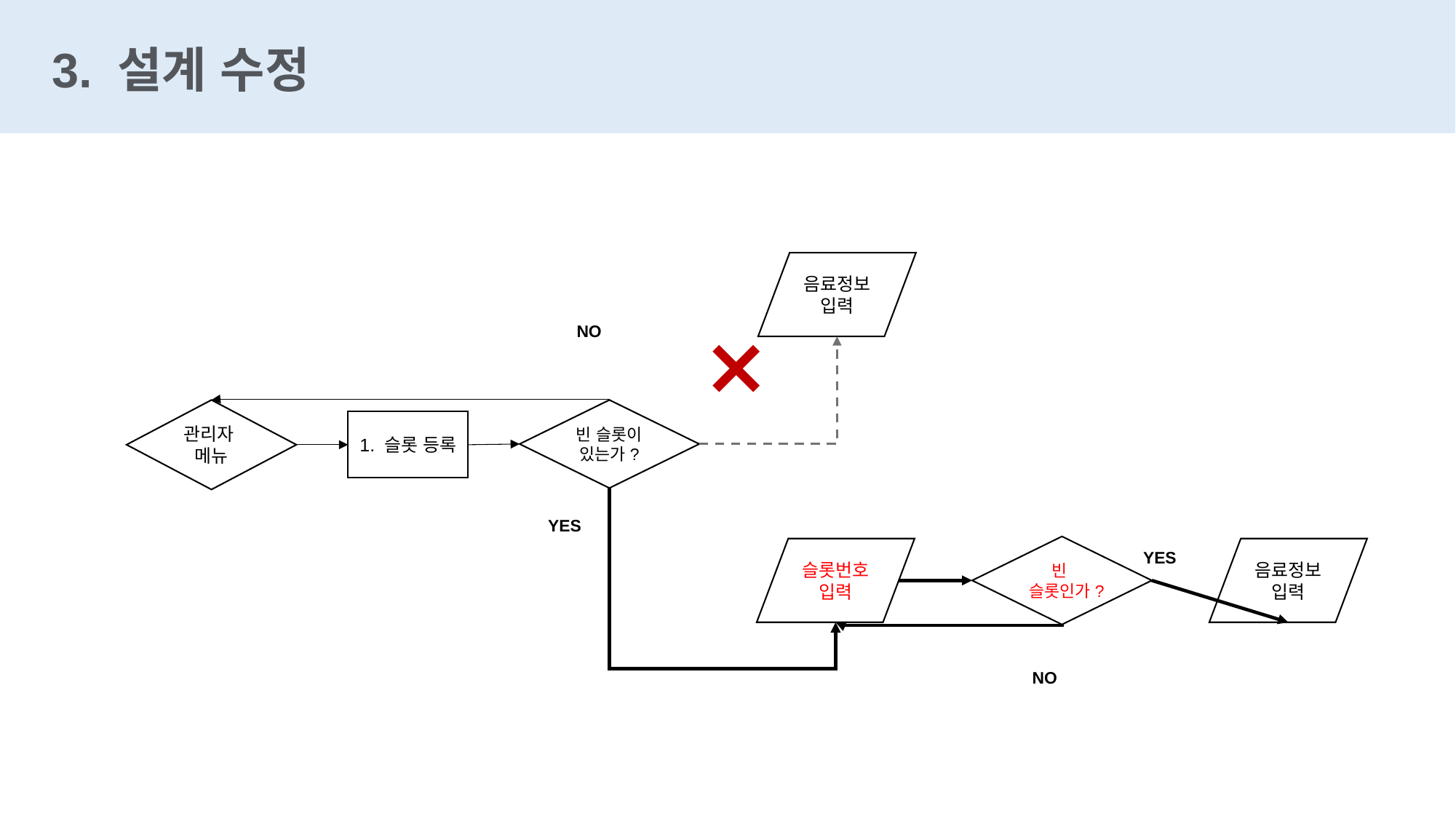

3. 설계 수정
음료정보입력
NO

관리자
메뉴
빈 슬롯이 있는가?
1. 슬롯 등록
YES
빈
슬롯인가?
슬롯번호 입력
음료정보 입력
YES
NO